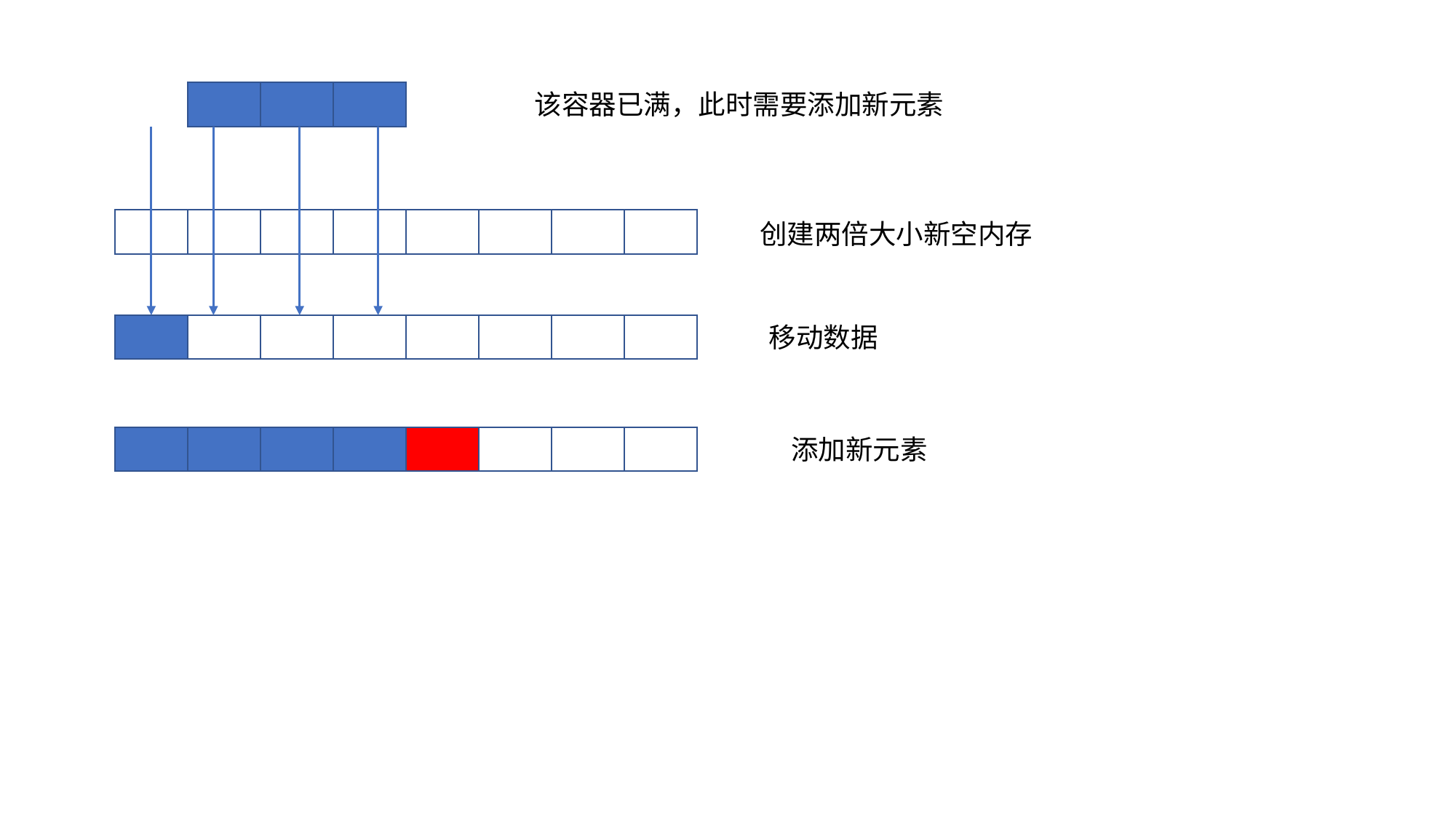

该容器已满，此时需要添加新元素

创建两倍大小新空内存

移动数据

添加新元素